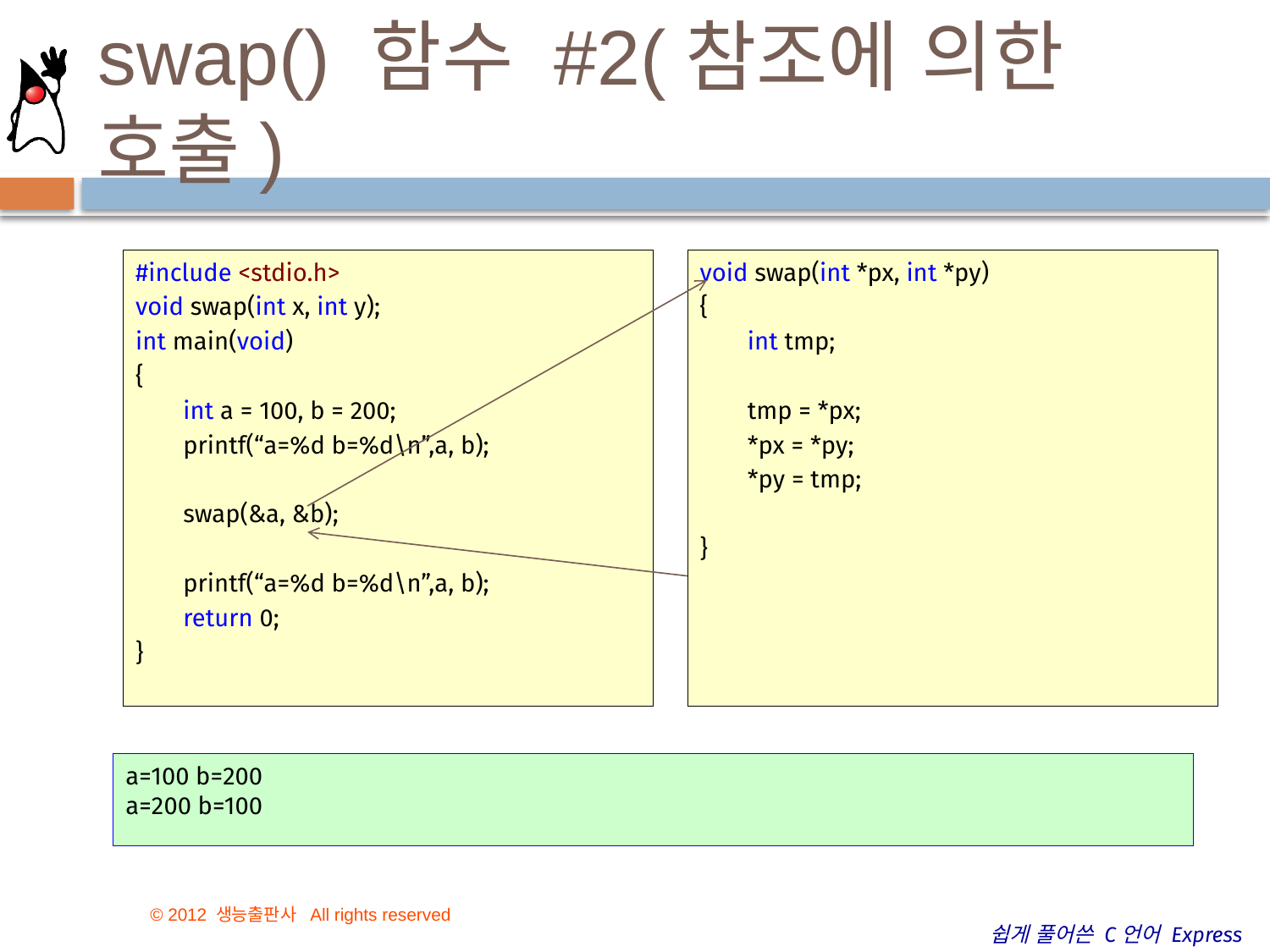

# swap() 함수 #2(참조에 의한 호출)
#include <stdio.h>
void swap(int x, int y);
int main(void)
{
	int a = 100, b = 200;
	printf(“a=%d b=%d\n”,a, b);

	swap(&a, &b);

	printf(“a=%d b=%d\n”,a, b);
	return 0;
}

void swap(int *px, int *py)
{
	int tmp;

	tmp = *px;
	*px = *py;
	*py = tmp;

}
a=100 b=200
a=200 b=100